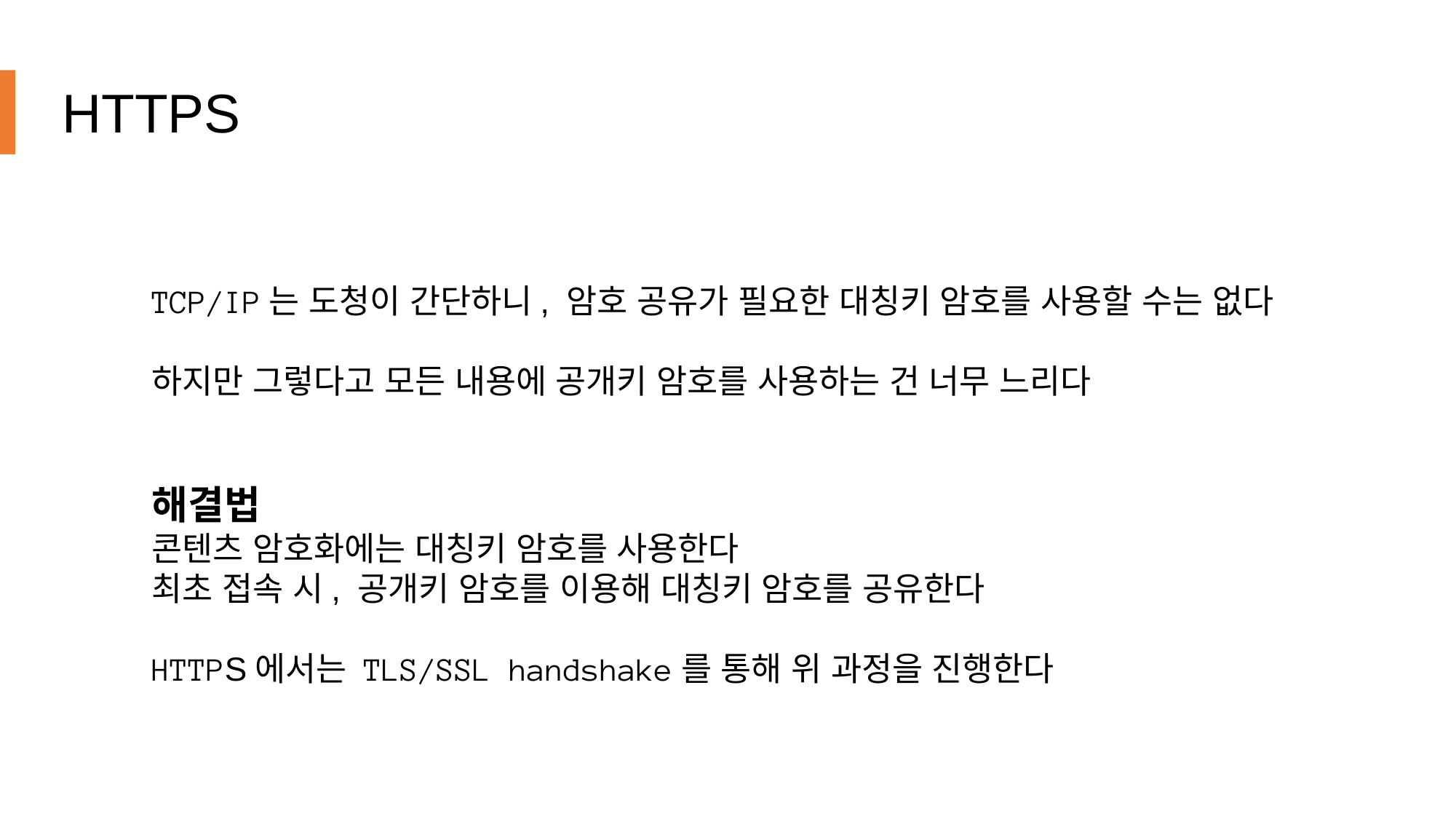

# HTTPS

TCP/IP는 도청이 간단하니, 암호 공유가 필요한 대칭키 암호를 사용할 수는 없다

하지만 그렇다고 모든 내용에 공개키 암호를 사용하는 건 너무 느리다

해결법
콘텐츠 암호화에는 대칭키 암호를 사용한다
최초 접속 시, 공개키 암호를 이용해 대칭키 암호를 공유한다

HTTPS에서는 TLS/SSL handshake를 통해 위 과정을 진행한다